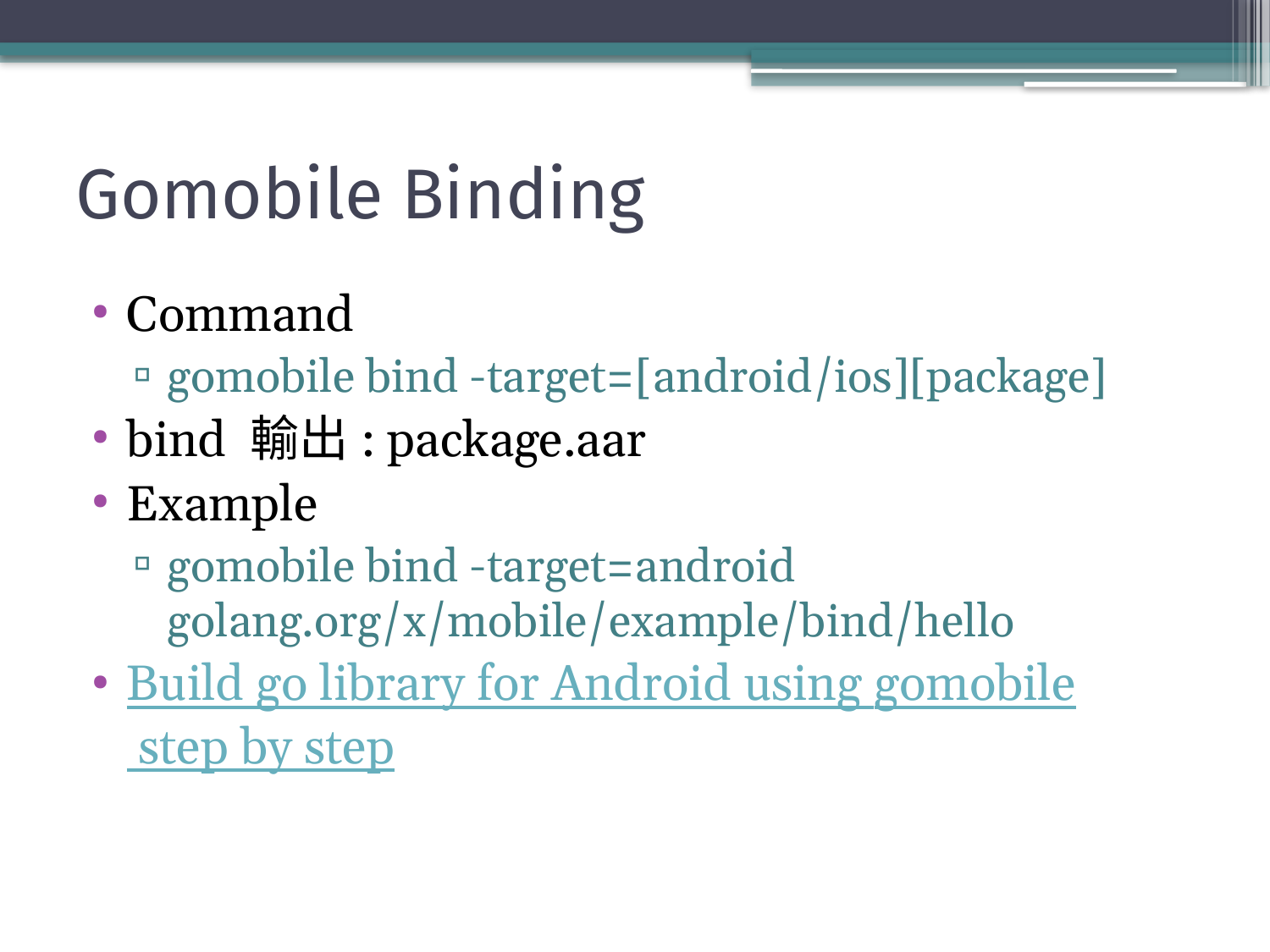

# Gomobile Binding
Command
gomobile bind -target=[android/ios][package]
bind 輸出: package.aar
Example
gomobile bind -target=android golang.org/x/mobile/example/bind/hello
Build go library for Android using gomobile step by step